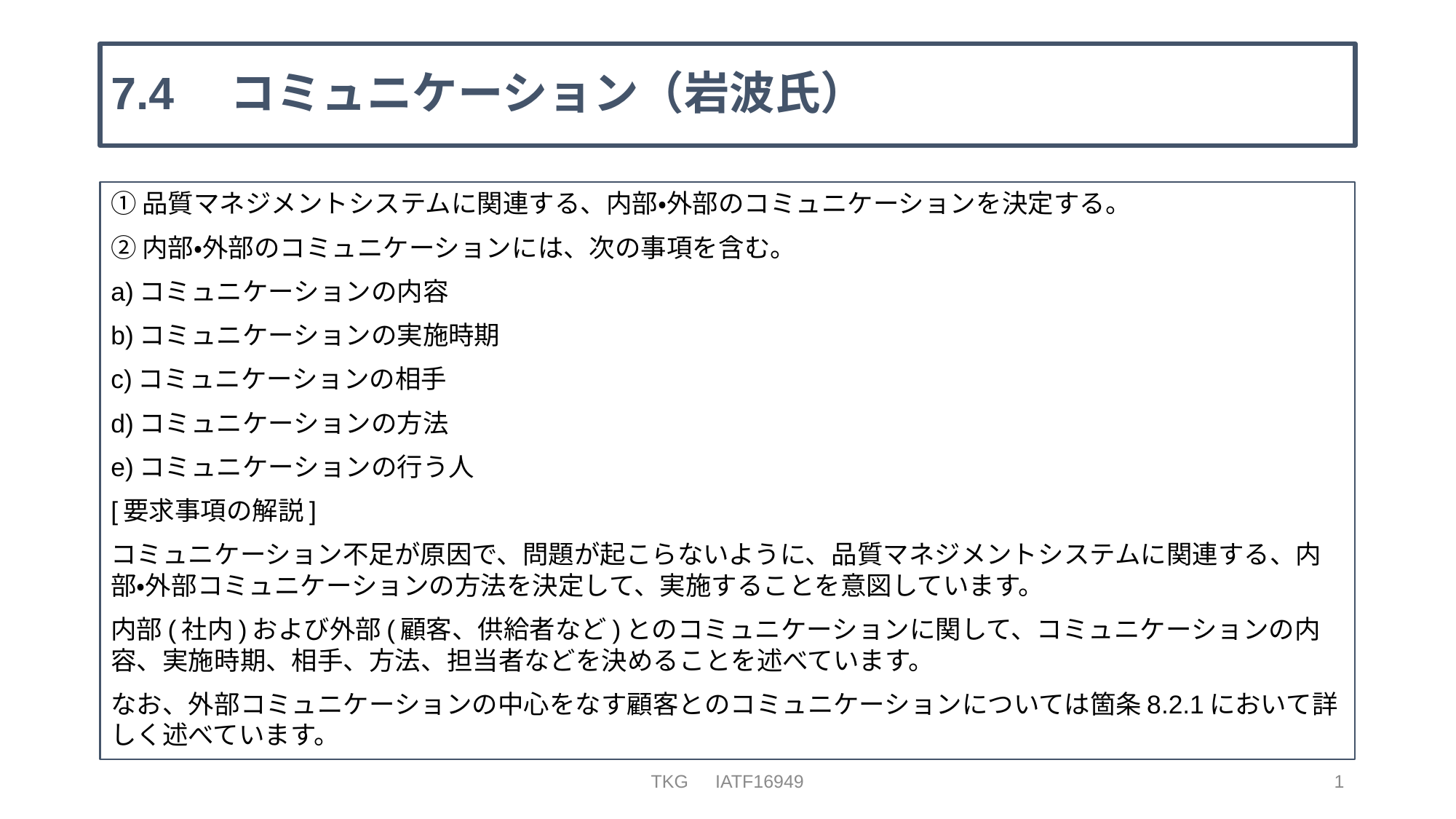

# 7.4　コミュニケーション（岩波氏）
①品質マネジメントシステムに関連する、内部・外部のコミュニケーションを決定する。
②内部・外部のコミュニケーションには、次の事項を含む。
a)コミュニケーションの内容
b)コミュニケーションの実施時期
c)コミュニケーションの相手
d)コミュニケーションの方法
e)コミュニケーションの行う人
[要求事項の解説]
コミュニケーション不足が原因で、問題が起こらないように、品質マネジメントシステムに関連する、内部・外部コミュニケーションの方法を決定して、実施することを意図しています。
内部(社内)および外部(顧客、供給者など)とのコミュニケーションに関して、コミュニケーションの内容、実施時期、相手、方法、担当者などを決めることを述べています。
なお、外部コミュニケーションの中心をなす顧客とのコミュニケーションについては箇条8.2.1において詳しく述べています。

TKG　IATF16949
1